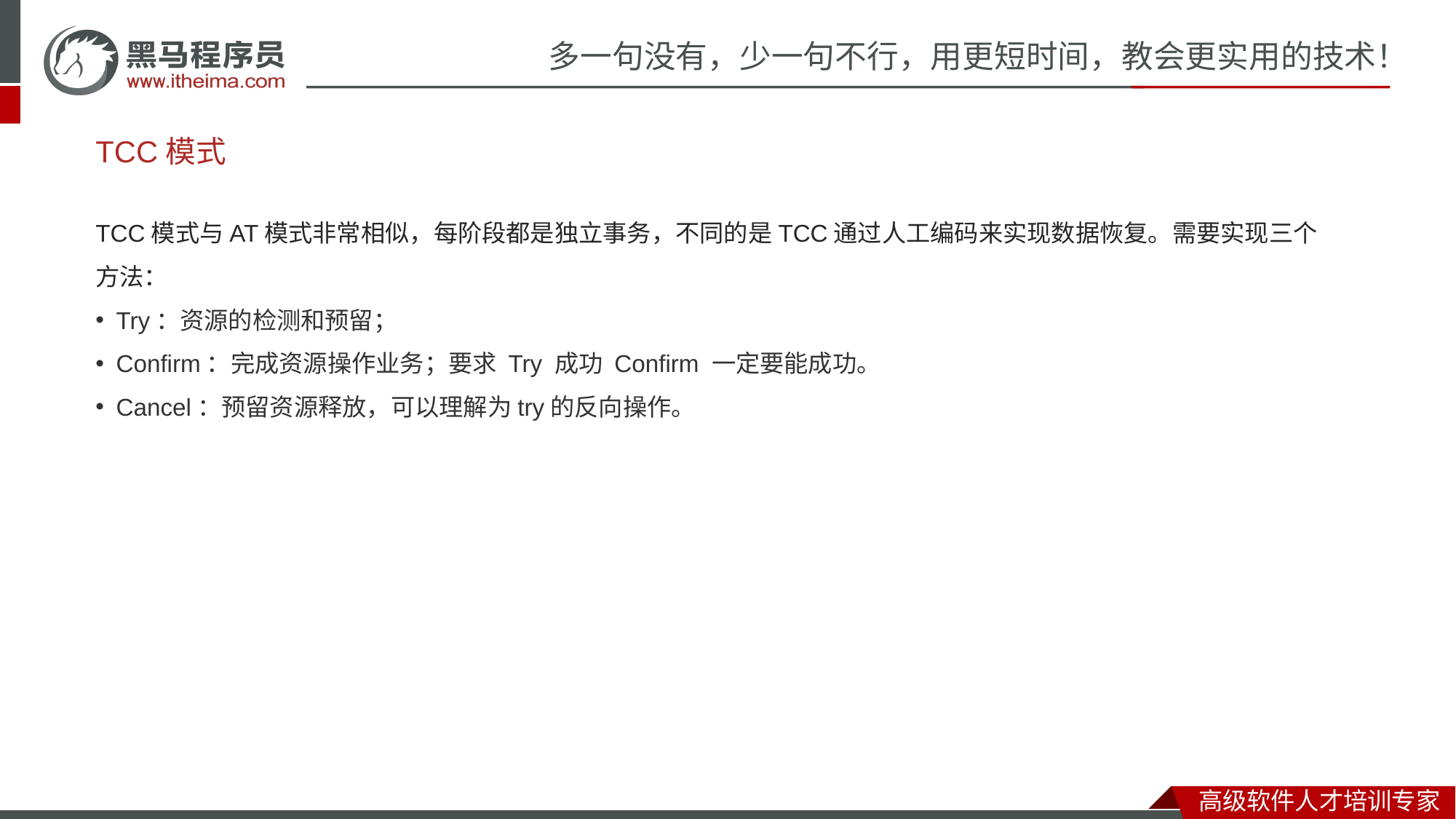

# TCC模式
TCC模式与AT模式非常相似，每阶段都是独立事务，不同的是TCC通过人工编码来实现数据恢复。需要实现三个方法：
Try：资源的检测和预留；
Confirm：完成资源操作业务；要求 Try 成功 Confirm 一定要能成功。
Cancel：预留资源释放，可以理解为try的反向操作。